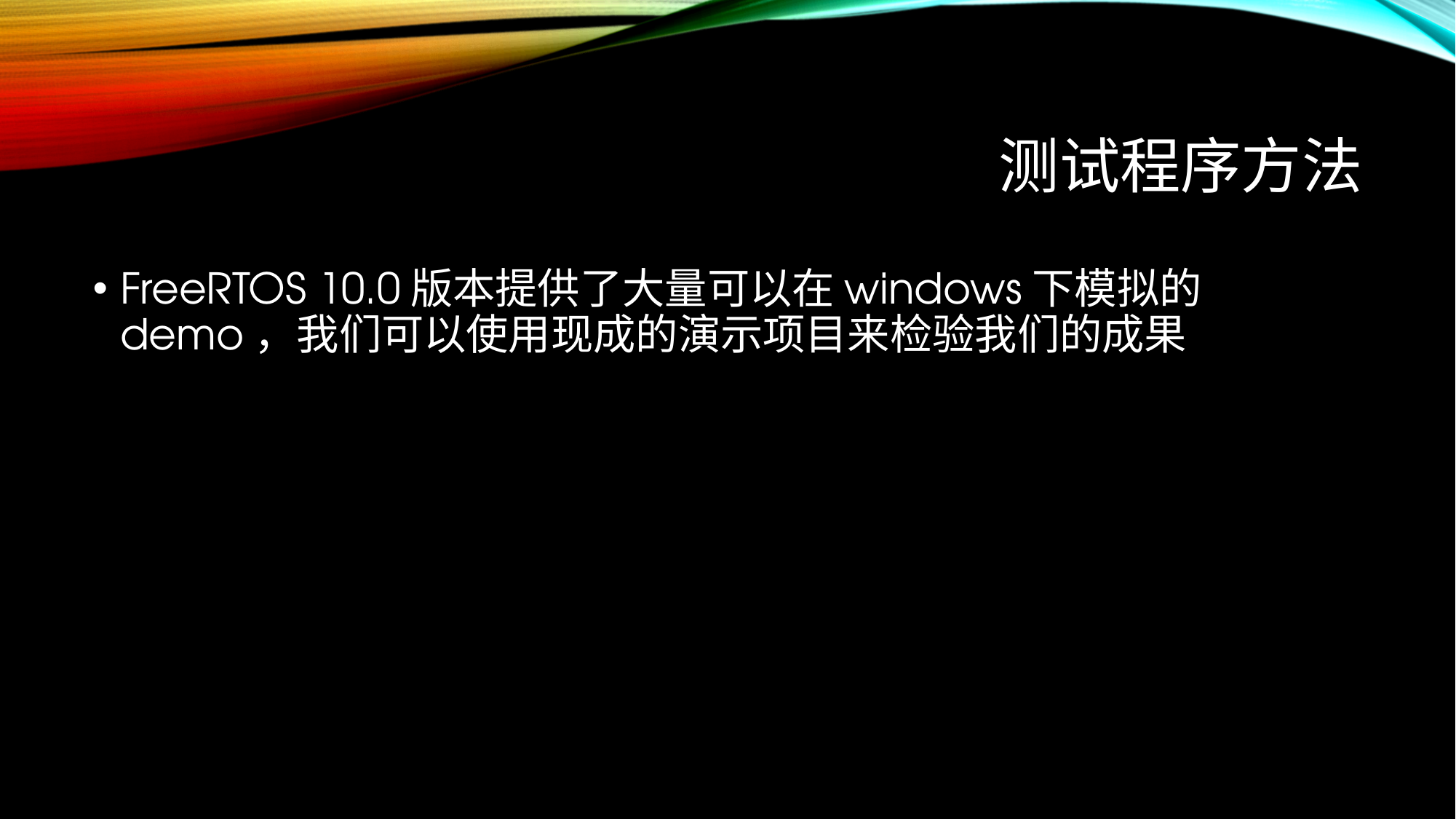

# 测试程序方法
FreeRTOS 10.0版本提供了大量可以在windows下模拟的demo，我们可以使用现成的演示项目来检验我们的成果